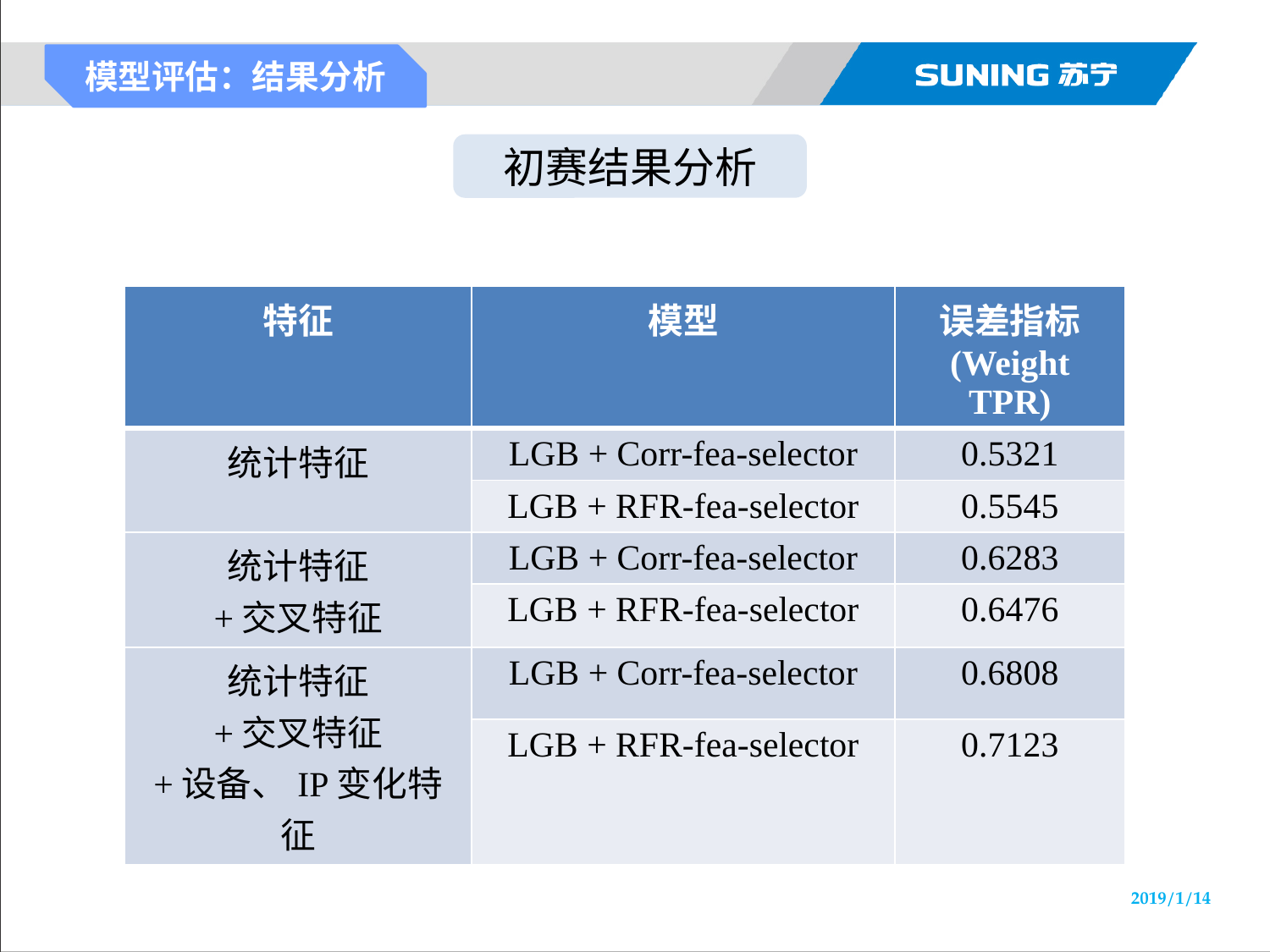

模型评估：结果分析
初赛结果分析
| 特征 | 模型 | 误差指标 (Weight TPR) |
| --- | --- | --- |
| 统计特征 | LGB + Corr-fea-selector | 0.5321 |
|  | LGB + RFR-fea-selector | 0.5545 |
| 统计特征 +交叉特征 | LGB + Corr-fea-selector | 0.6283 |
|  | LGB + RFR-fea-selector | 0.6476 |
| 统计特征 +交叉特征 +设备、IP变化特征 | LGB + Corr-fea-selector | 0.6808 |
|  | LGB + RFR-fea-selector | 0.7123 |
2019/1/14